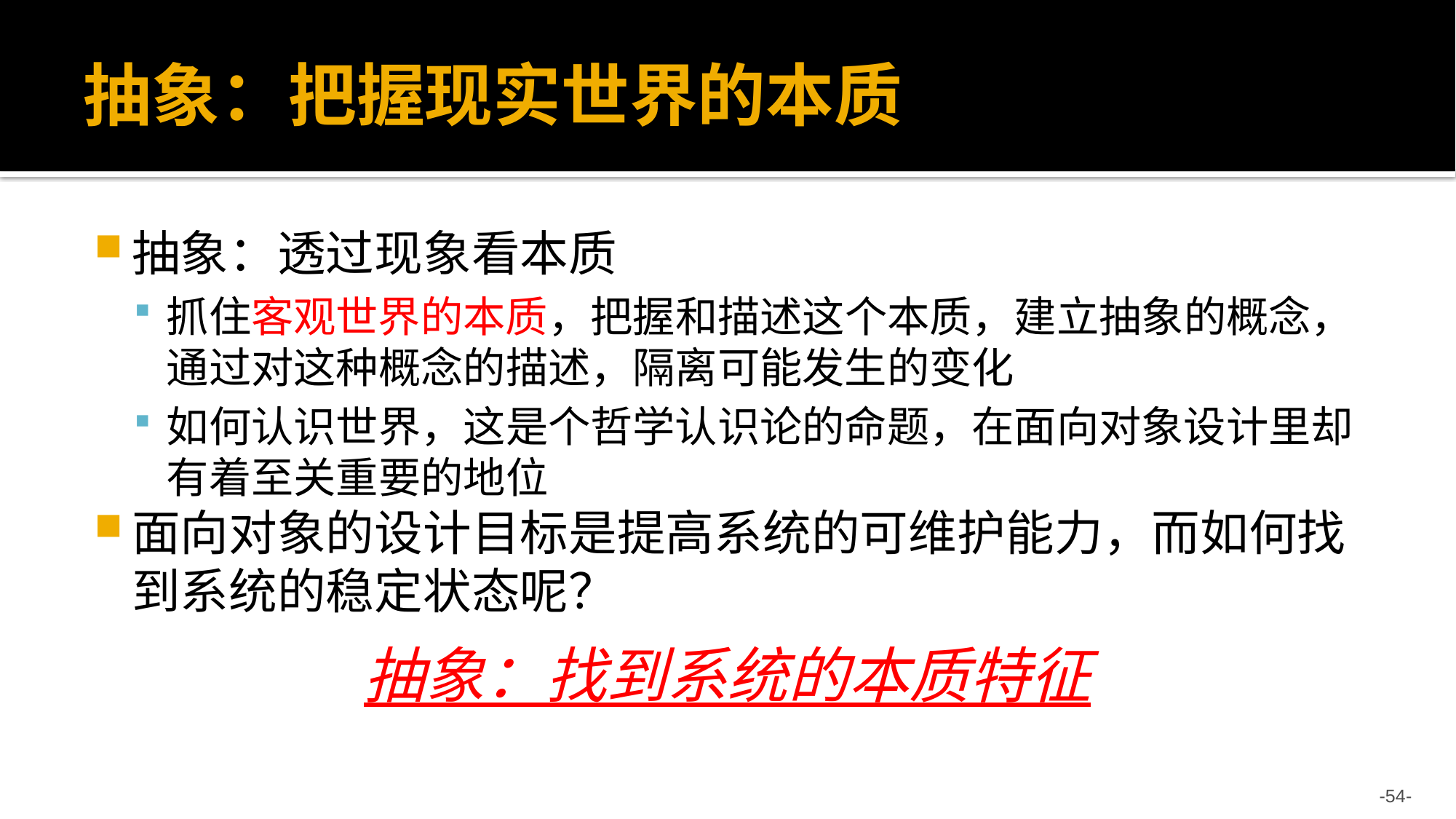

# 抽象：把握现实世界的本质
抽象：透过现象看本质
抓住客观世界的本质，把握和描述这个本质，建立抽象的概念，通过对这种概念的描述，隔离可能发生的变化
如何认识世界，这是个哲学认识论的命题，在面向对象设计里却有着至关重要的地位
面向对象的设计目标是提高系统的可维护能力，而如何找到系统的稳定状态呢？
抽象：找到系统的本质特征
-54-